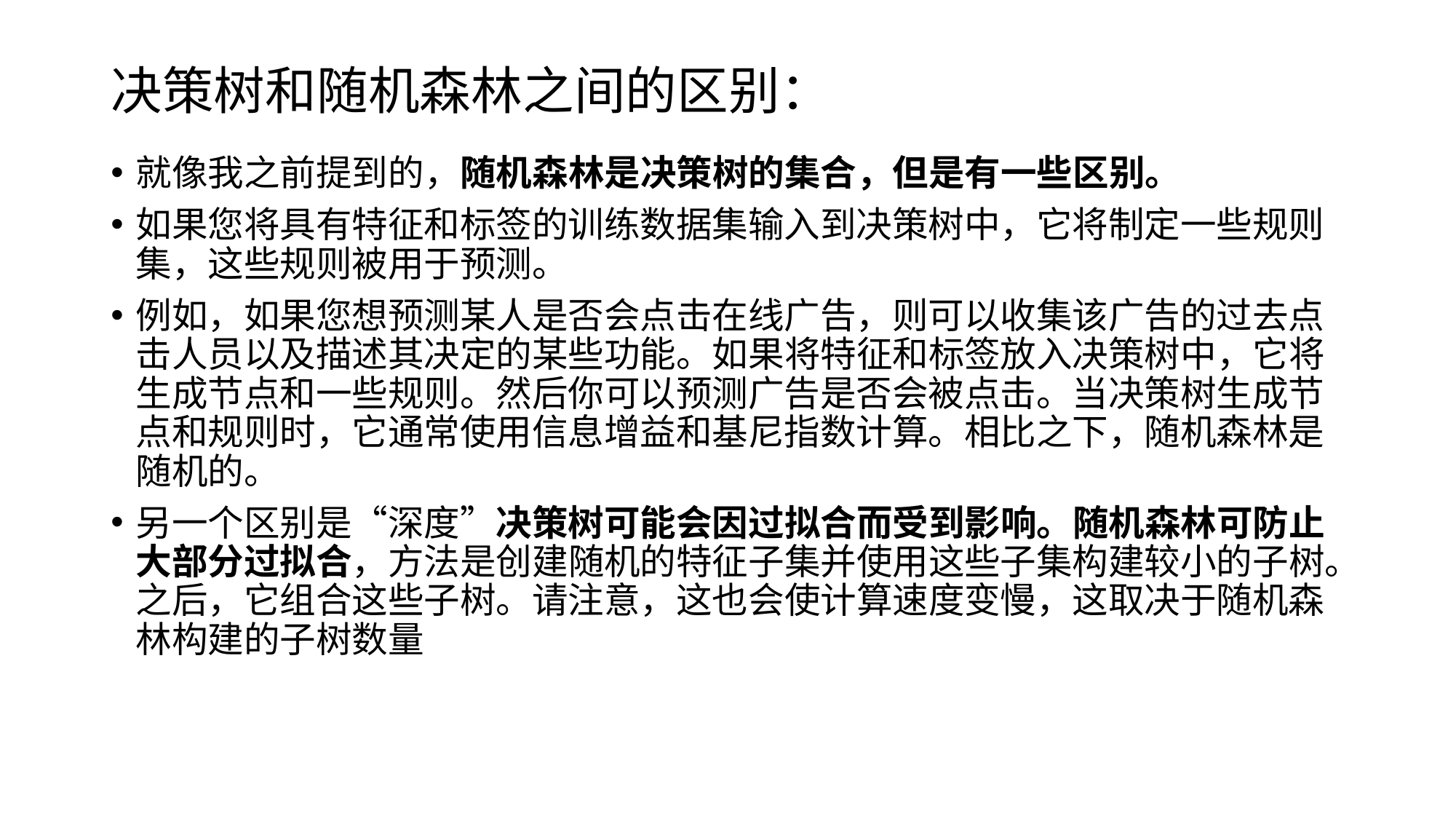

# 决策树和随机森林之间的区别：
就像我之前提到的，随机森林是决策树的集合，但是有一些区别。
如果您将具有特征和标签的训练数据集输入到决策树中，它将制定一些规则集，这些规则被用于预测。
例如，如果您想预测某人是否会点击在线广告，则可以收集该广告的过去点击人员以及描述其决定的某些功能。如果将特征和标签放入决策树中，它将生成节点和一些规则。然后你可以预测广告是否会被点击。当决策树生成节点和规则时，它通常使用信息增益和基尼指数计算。相比之下，随机森林是随机的。
另一个区别是“深度”决策树可能会因过拟合而受到影响。随机森林可防止大部分过拟合，方法是创建随机的特征子集并使用这些子集构建较小的子树。之后，它组合这些子树。请注意，这也会使计算速度变慢，这取决于随机森林构建的子树数量